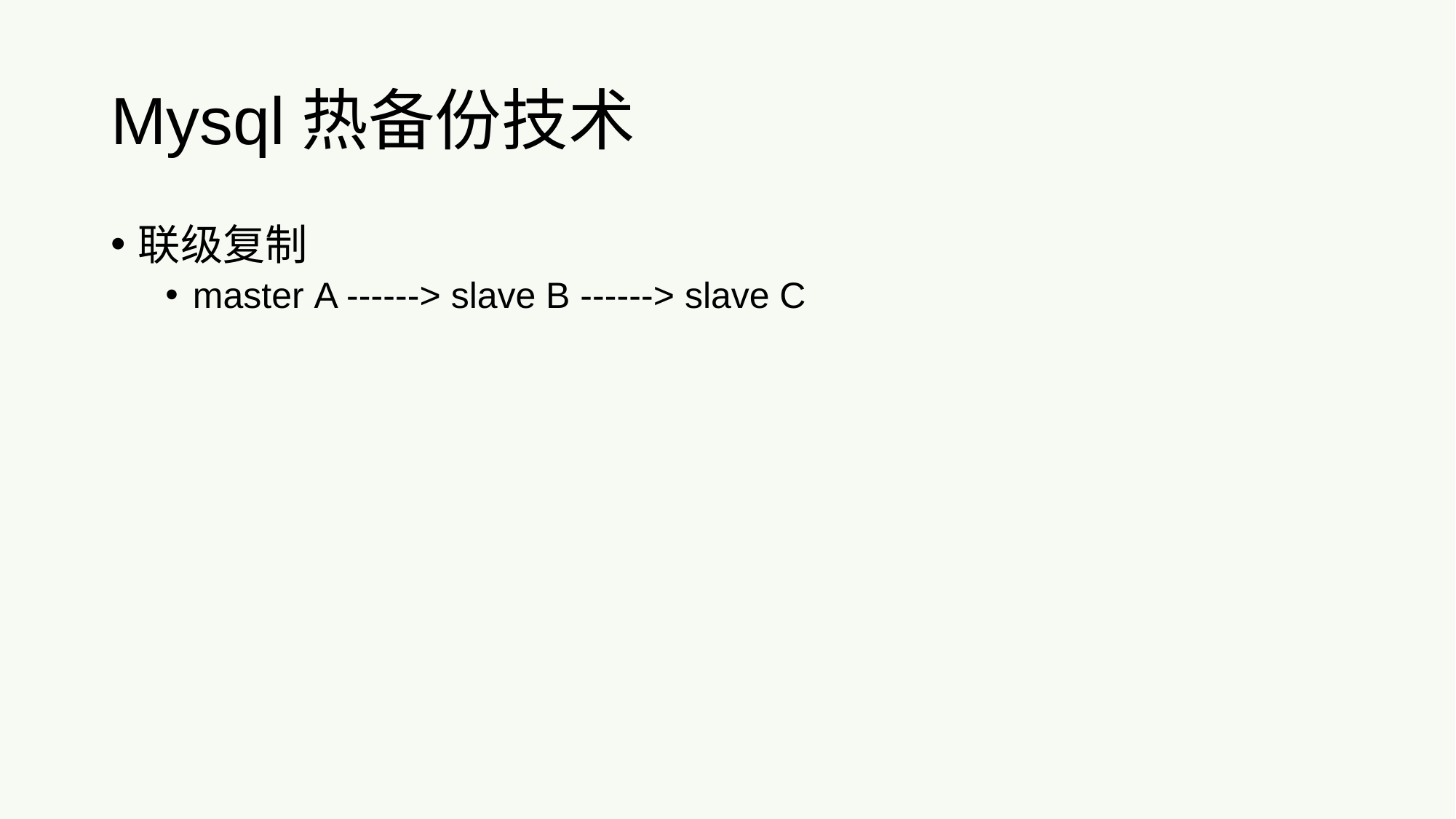

# Mysql热备份技术
联级复制
master A ------> slave B ------> slave C